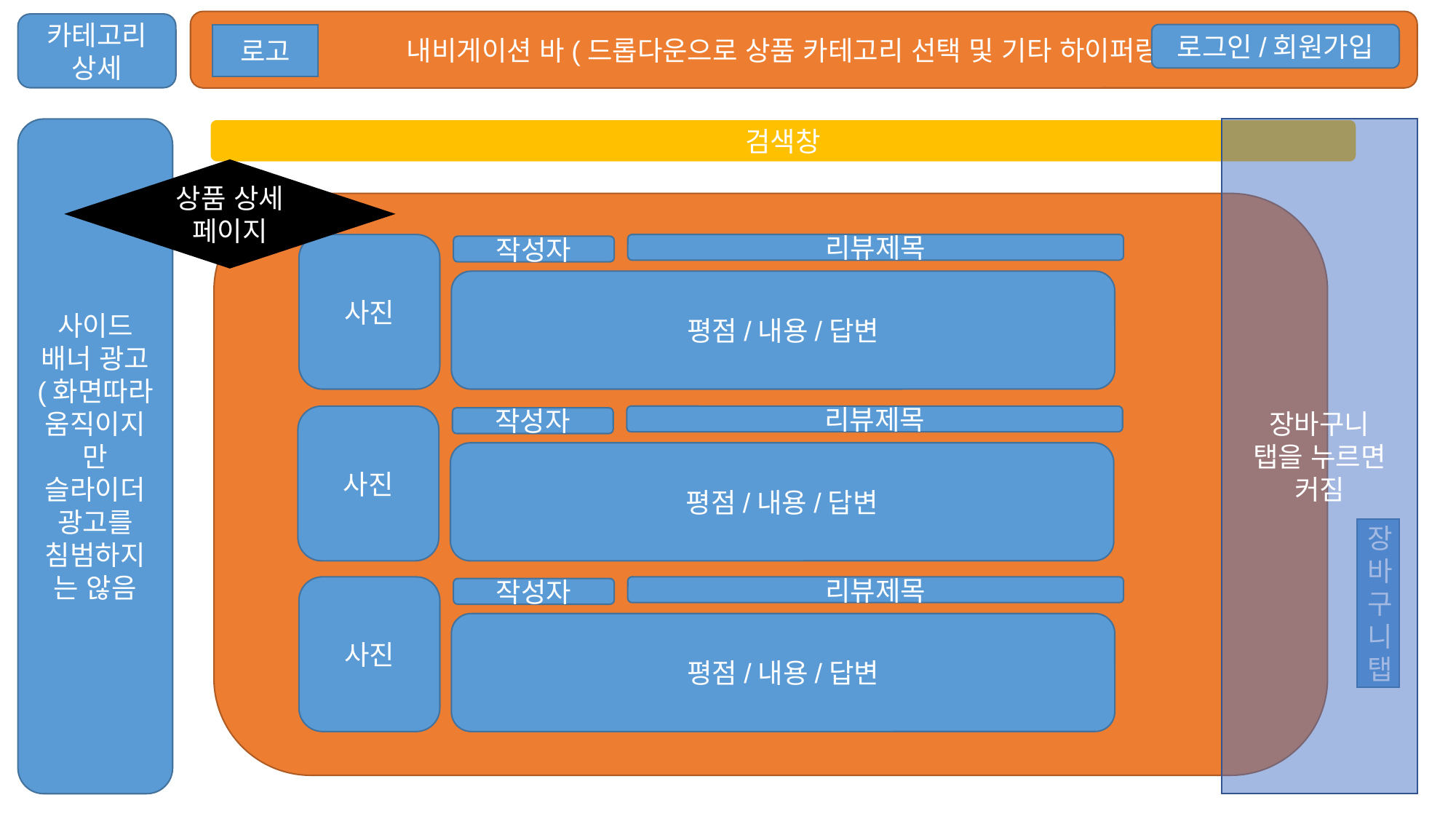

내비게이션 바(드롭다운으로 상품 카테고리 선택 및 기타 하이퍼링크)
카테고리 상세
로고
로그인/회원가입
검색창
장바구니
탭을 누르면 커짐
사이드 배너 광고 (화면따라 움직이지만 슬라이더 광고를 침범하지는 않음
상품 상세 페이지
상품 후기
사진
리뷰제목
작성자
평점/내용/답변
사진
리뷰제목
작성자
평점/내용/답변
장바구니탭
사진
리뷰제목
작성자
평점/내용/답변